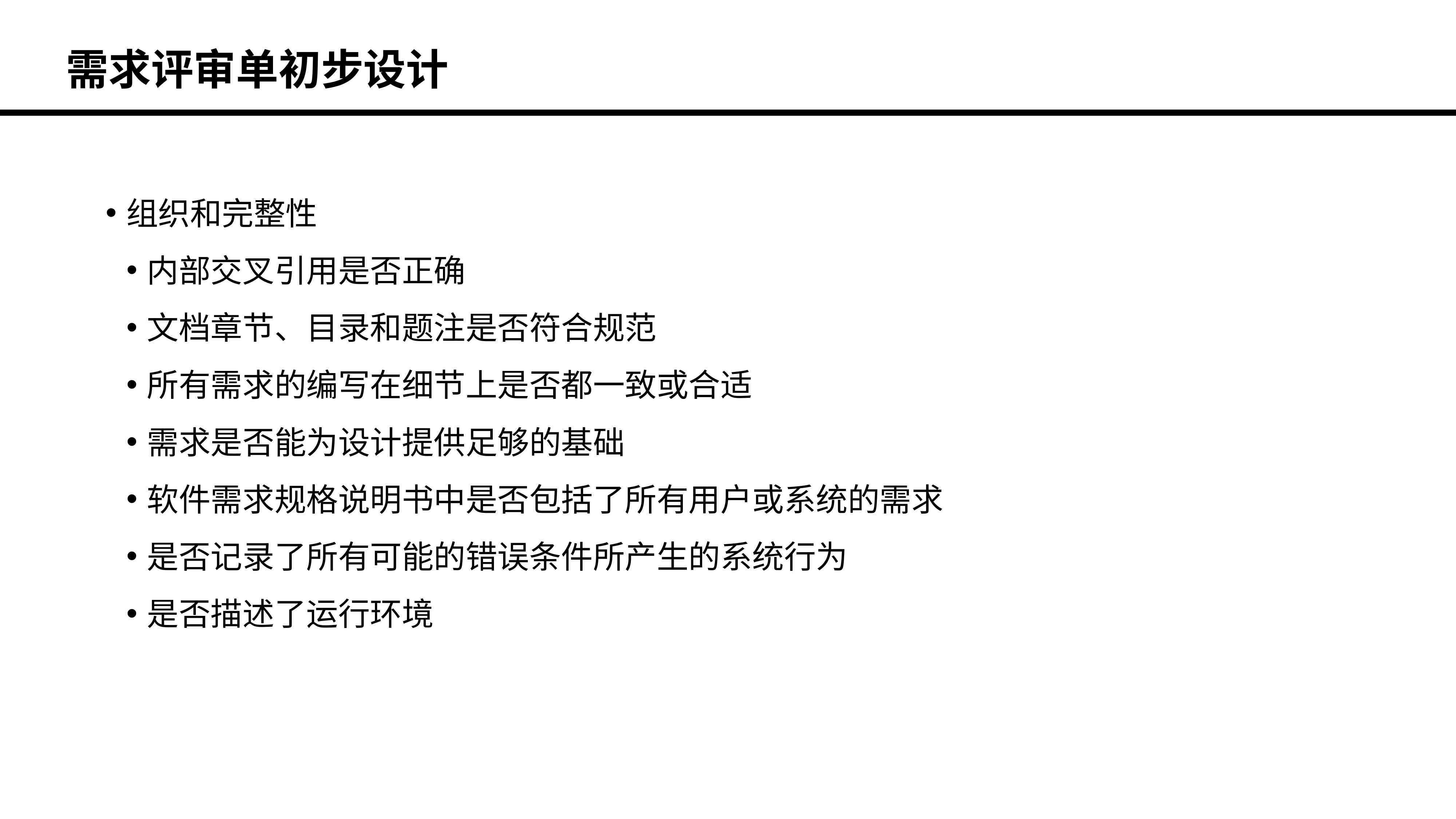

需求评审单初步设计

组织和完整性
内部交叉引用是否正确
文档章节、目录和题注是否符合规范
所有需求的编写在细节上是否都一致或合适
需求是否能为设计提供足够的基础
软件需求规格说明书中是否包括了所有用户或系统的需求
是否记录了所有可能的错误条件所产生的系统行为
是否描述了运行环境